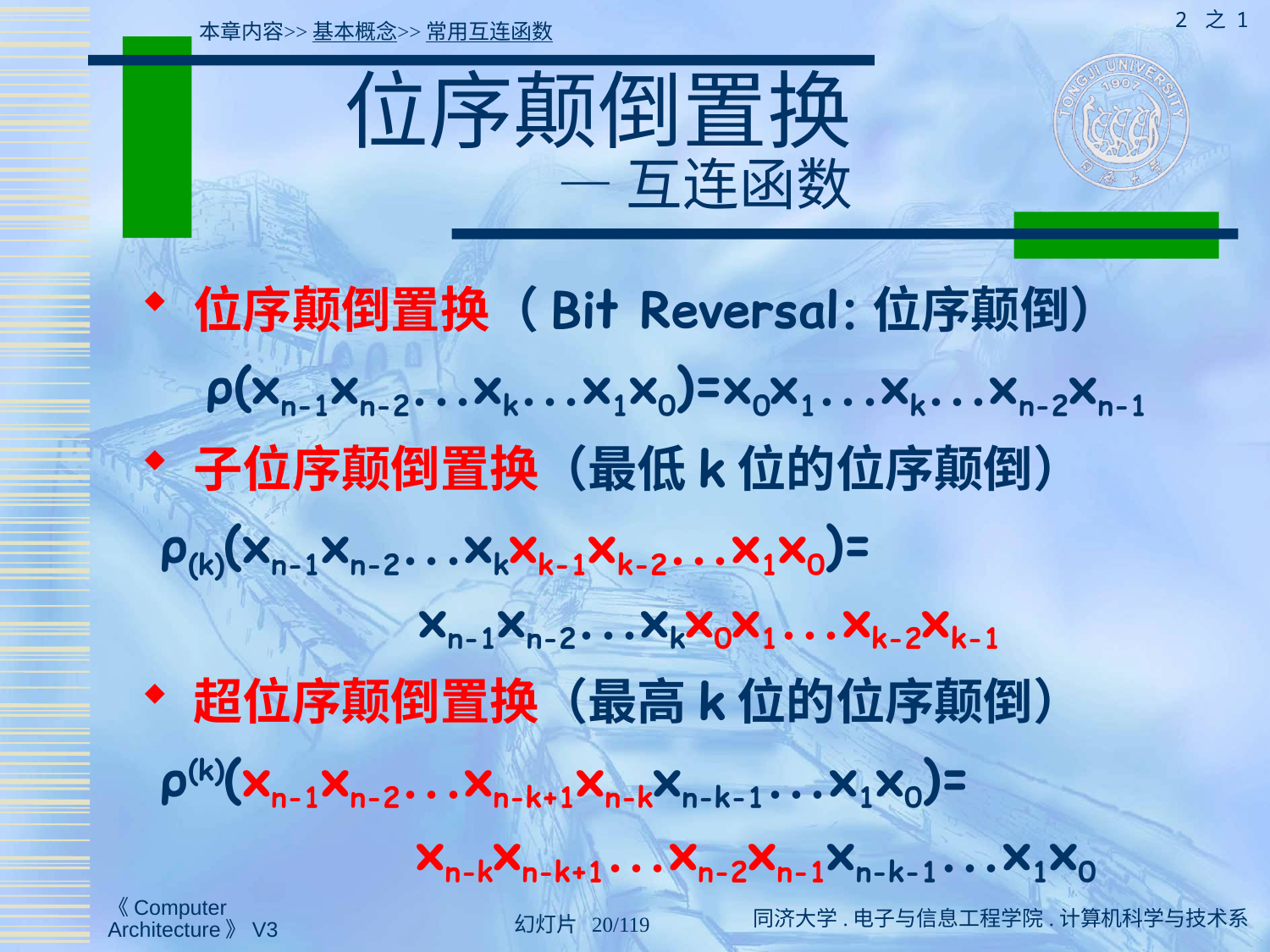

2 之 1
本章内容>>基本概念>>常用互连函数
# 位序颠倒置换 — 互连函数
 位序颠倒置换（Bit Reversal:位序颠倒）
ρ(xn-1xn-2...xk...x1x0)=x0x1...xk...xn-2xn-1
 子位序颠倒置换（最低k位的位序颠倒）
 ρ(k)(xn-1xn-2...xkxk-1xk-2...x1x0)=
             xn-1xn-2...xkx0x1...xk-2xk-1
 超位序颠倒置换（最高k位的位序颠倒）
 ρ(k)(xn-1xn-2...xn-k+1xn-kxn-k-1...x1x0)=
 		 xn-kxn-k+1...xn-2xn-1xn-k-1...x1x0